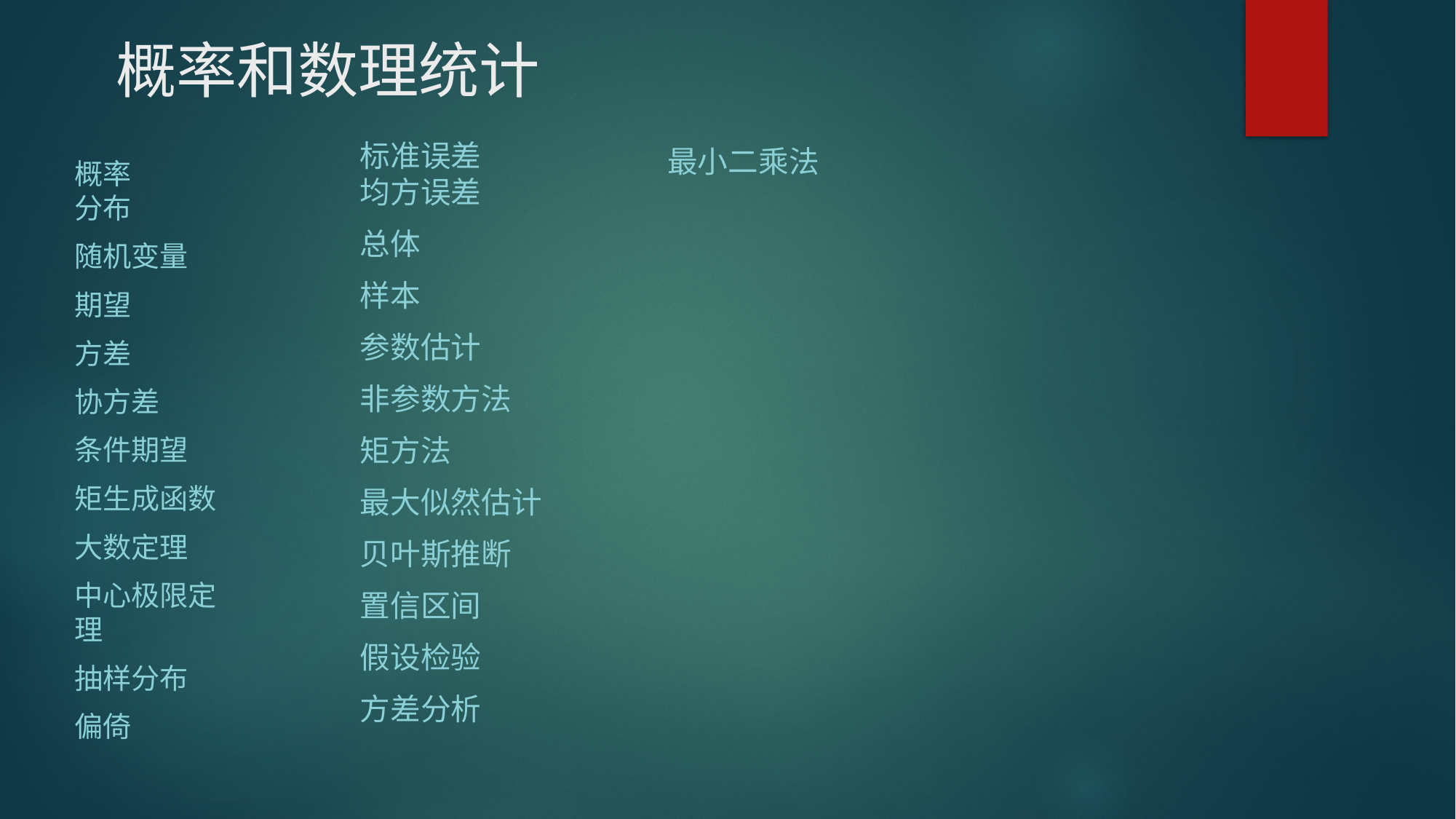

# 概率和数理统计
标准误差
均方误差
总体
样本
参数估计
非参数方法
矩方法
最大似然估计
贝叶斯推断
置信区间
假设检验
方差分析
最小二乘法
概率
分布
随机变量
期望
方差
协方差
条件期望
矩生成函数
大数定理
中心极限定理
抽样分布
偏倚